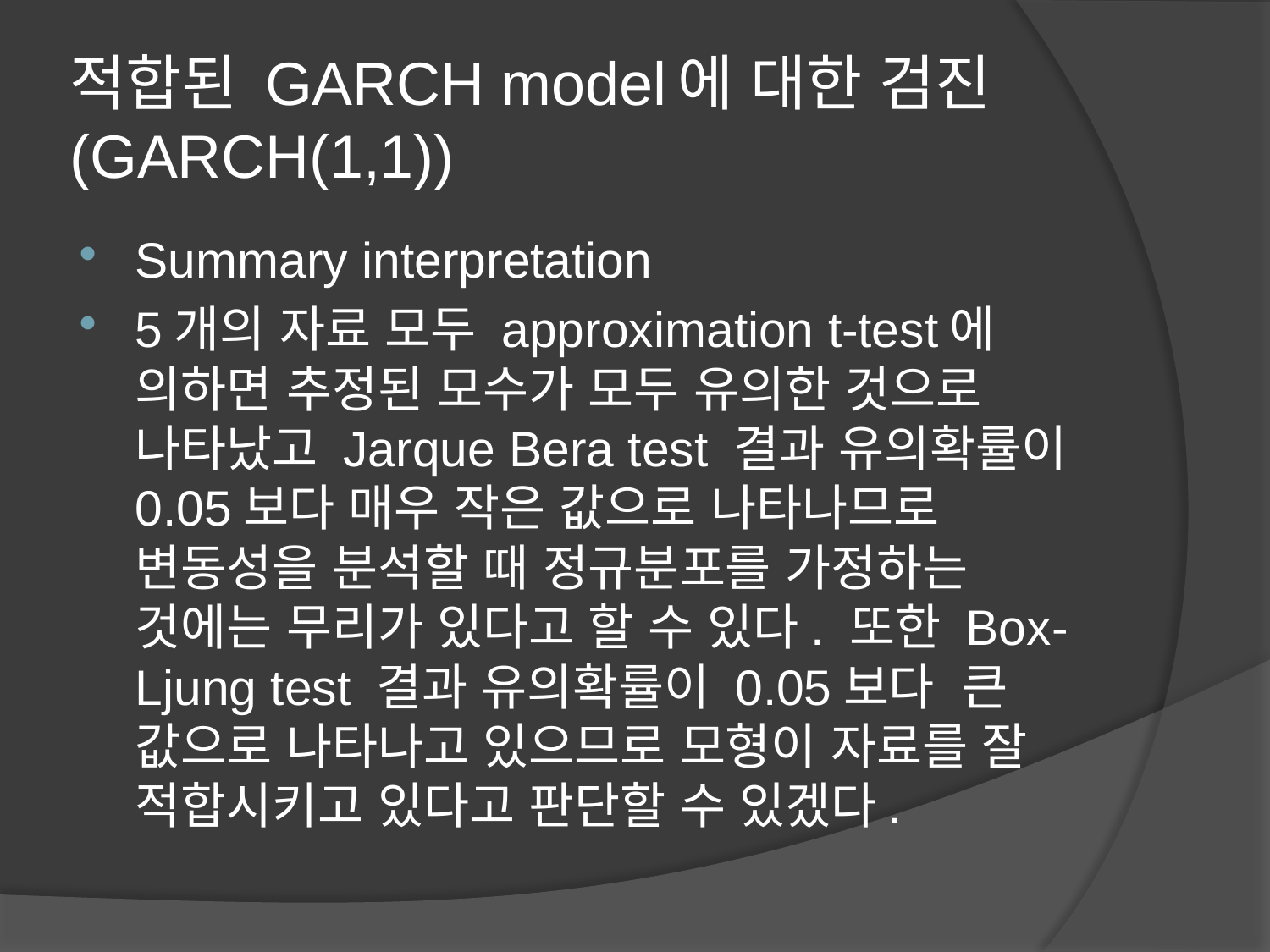

# 적합된 GARCH model에 대한 검진(GARCH(1,1))
Summary interpretation
5개의 자료 모두 approximation t-test에 의하면 추정된 모수가 모두 유의한 것으로 나타났고 Jarque Bera test 결과 유의확률이 0.05보다 매우 작은 값으로 나타나므로 변동성을 분석할 때 정규분포를 가정하는 것에는 무리가 있다고 할 수 있다. 또한 Box-Ljung test 결과 유의확률이 0.05보다  큰 값으로 나타나고 있으므로 모형이 자료를 잘 적합시키고 있다고 판단할 수 있겠다.